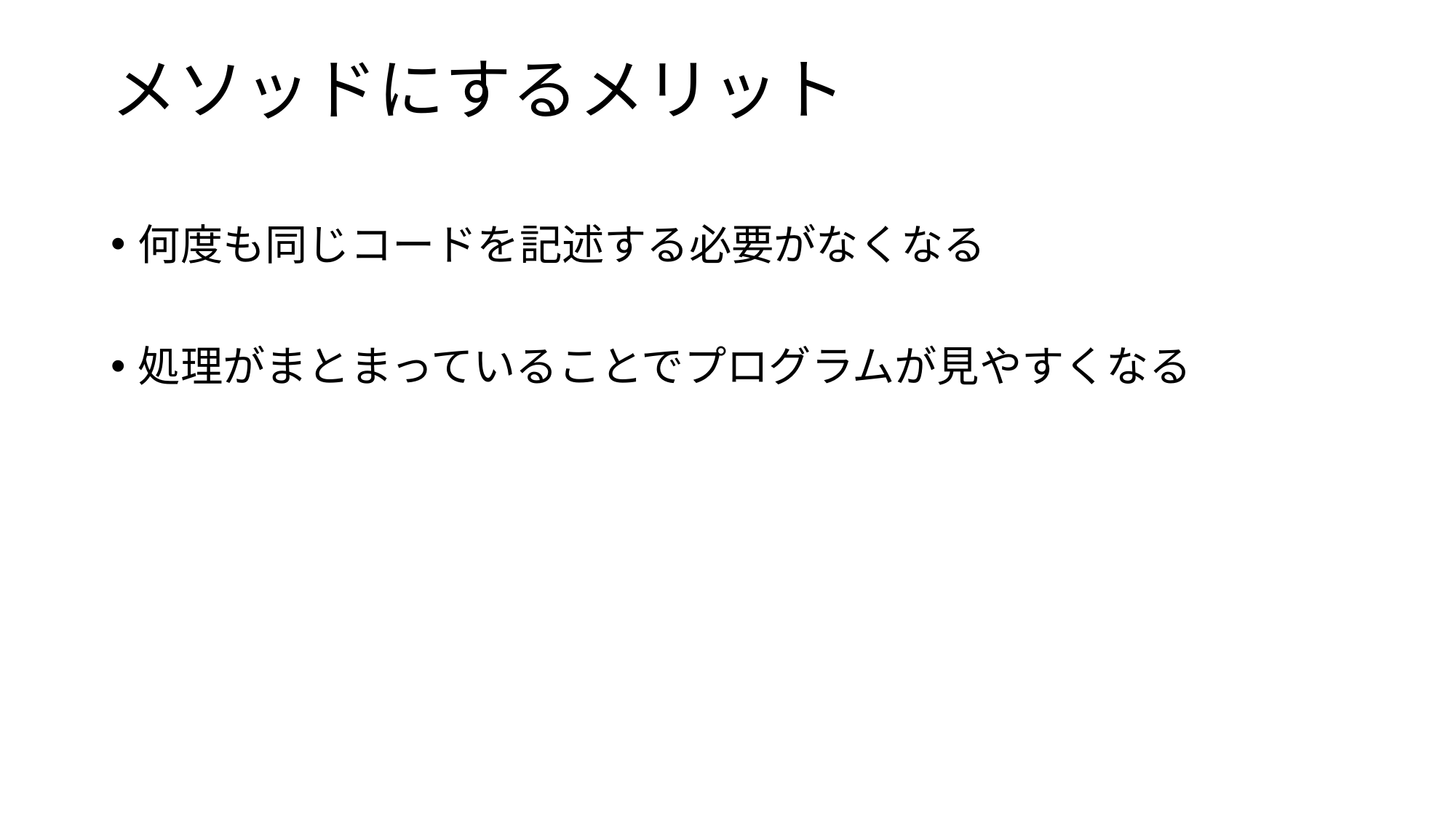

# メソッドにするメリット
何度も同じコードを記述する必要がなくなる

処理がまとまっていることでプログラムが見やすくなる